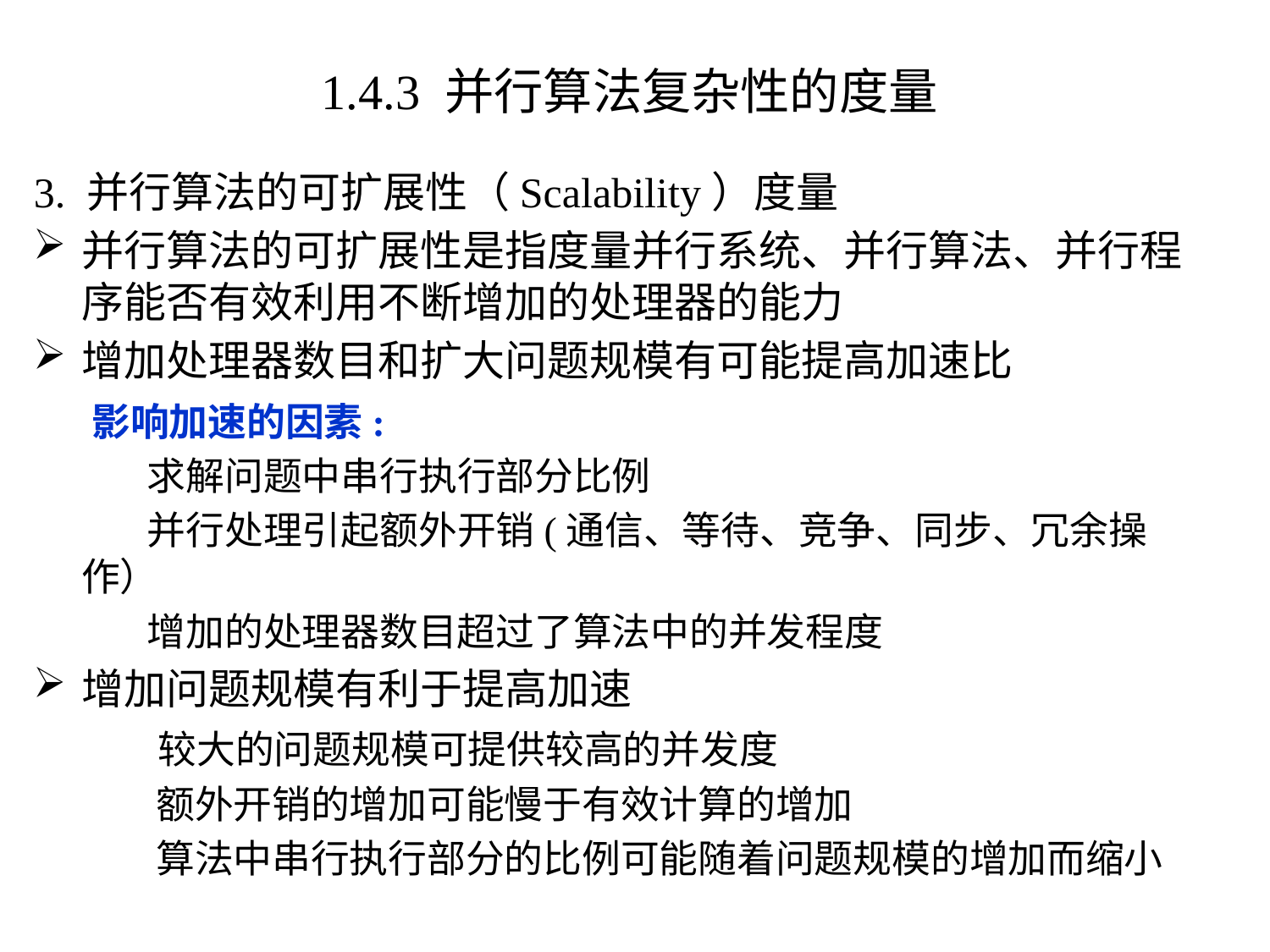

# 1.4.3 并行算法复杂性的度量
3. 并行算法的可扩展性（Scalability）度量
并行算法的可扩展性是指度量并行系统、并行算法、并行程序能否有效利用不断增加的处理器的能力
增加处理器数目和扩大问题规模有可能提高加速比
     影响加速的因素:
            求解问题中串行执行部分比例
            并行处理引起额外开销(通信、等待、竞争、同步、冗余操作）
            增加的处理器数目超过了算法中的并发程度
增加问题规模有利于提高加速
            较大的问题规模可提供较高的并发度
             额外开销的增加可能慢于有效计算的增加
             算法中串行执行部分的比例可能随着问题规模的增加而缩小